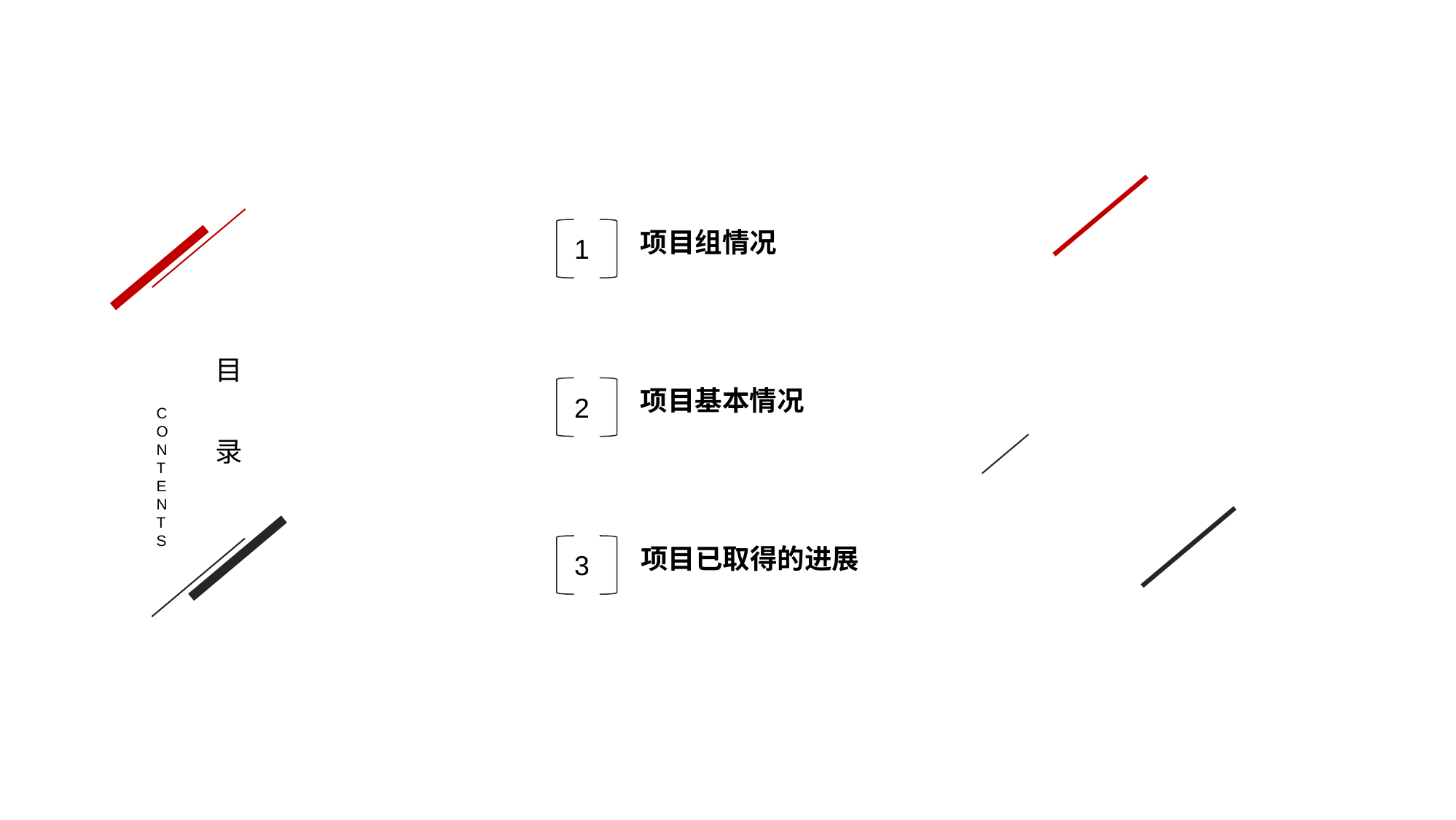

项目组情况
1
目
录

项目基本情况
2
CONTENTS

项目已取得的进展
3